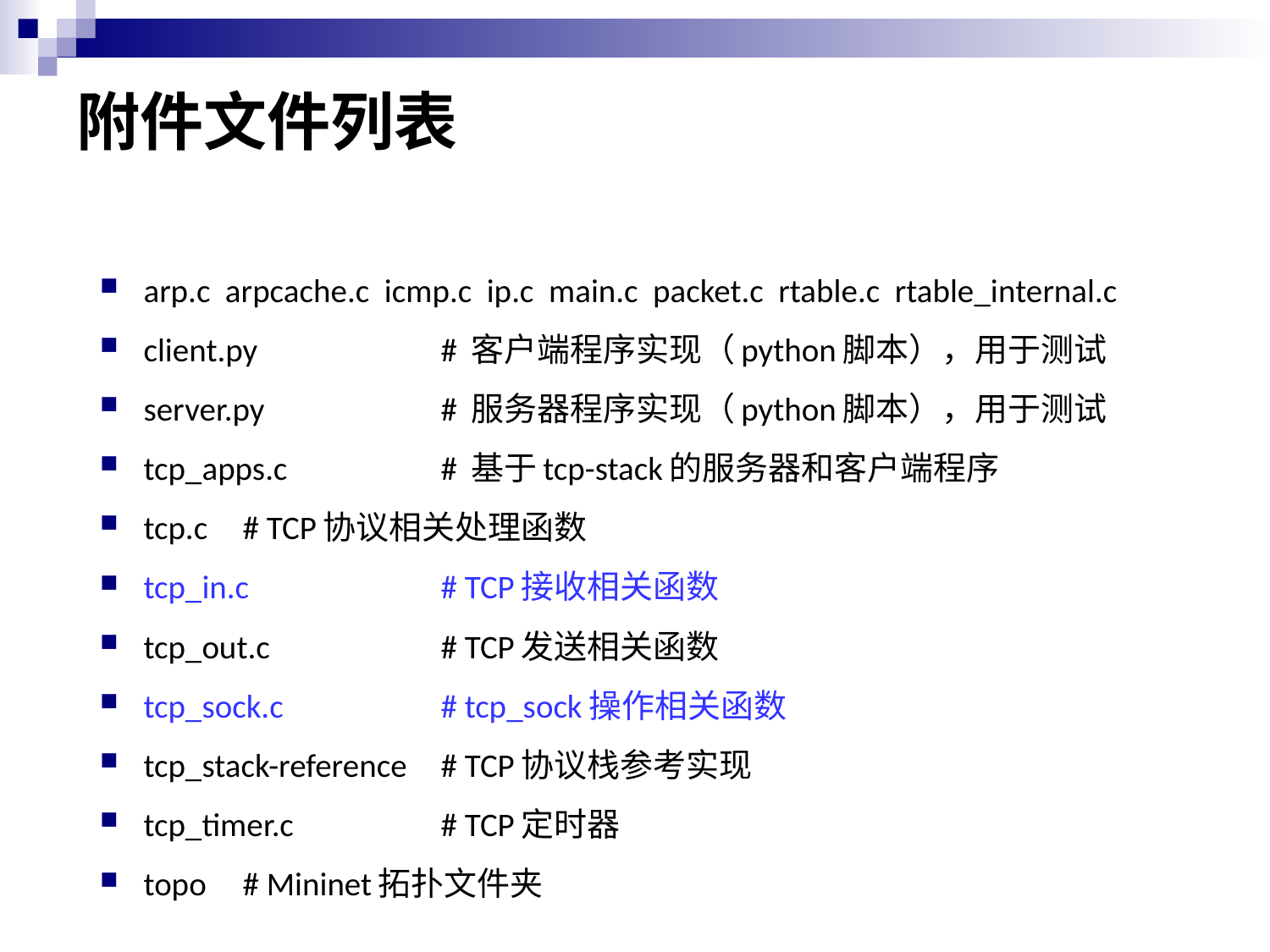

# 附件文件列表
arp.c  arpcache.c  icmp.c  ip.c  main.c  packet.c  rtable.c  rtable_internal.c
client.py		# 客户端程序实现（python脚本），用于测试
server.py		# 服务器程序实现（python脚本），用于测试
tcp_apps.c		# 基于tcp-stack的服务器和客户端程序
tcp.c			# TCP协议相关处理函数
tcp_in.c		# TCP接收相关函数
tcp_out.c		# TCP发送相关函数
tcp_sock.c		# tcp_sock操作相关函数
tcp_stack-reference		# TCP协议栈参考实现
tcp_timer.c		# TCP定时器
topo			# Mininet拓扑文件夹